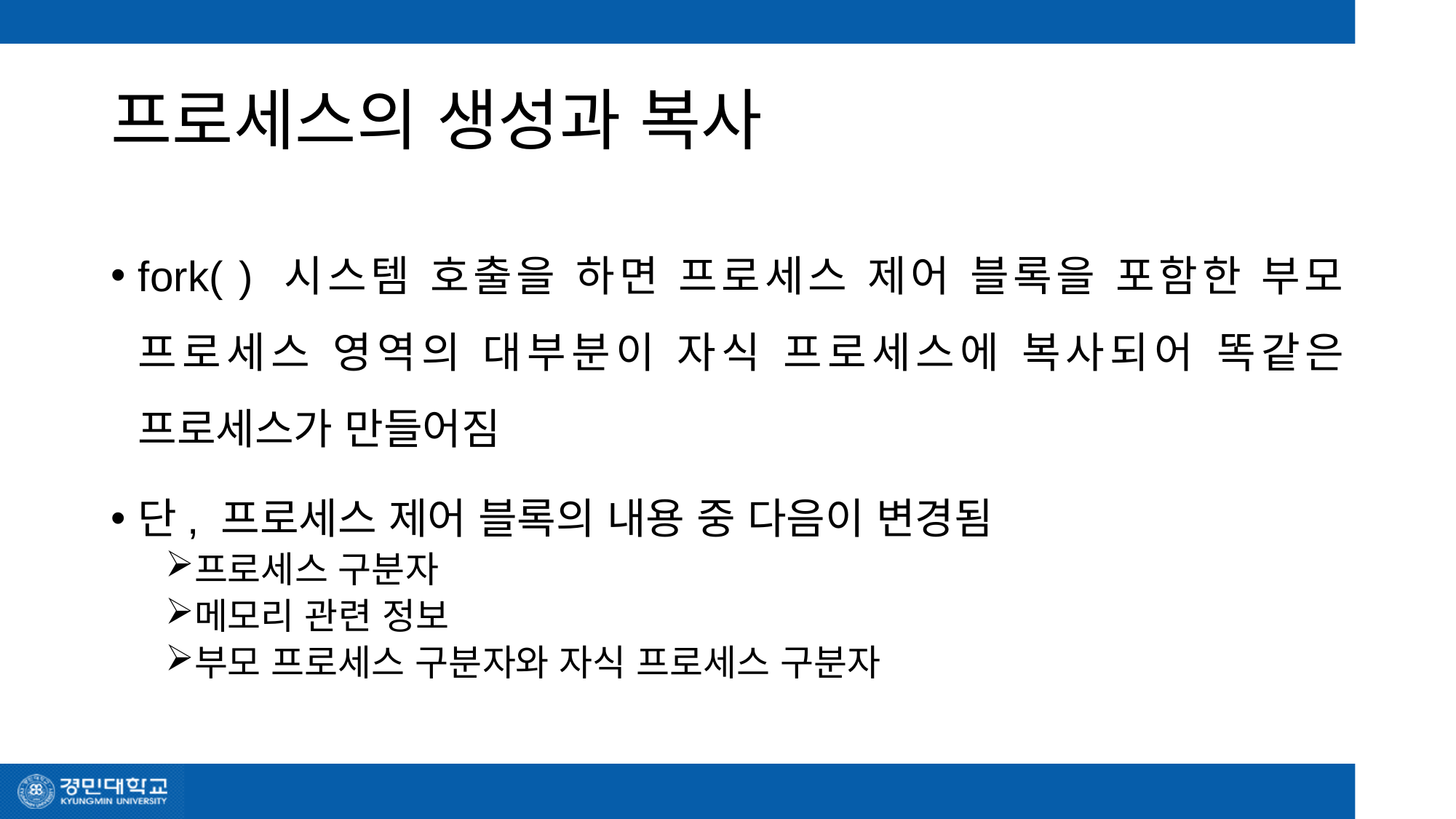

# 프로세스의 생성과 복사
fork( ) 시스템 호출을 하면 프로세스 제어 블록을 포함한 부모 프로세스 영역의 대부분이 자식 프로세스에 복사되어 똑같은 프로세스가 만들어짐

단, 프로세스 제어 블록의 내용 중 다음이 변경됨
프로세스 구분자
메모리 관련 정보
부모 프로세스 구분자와 자식 프로세스 구분자